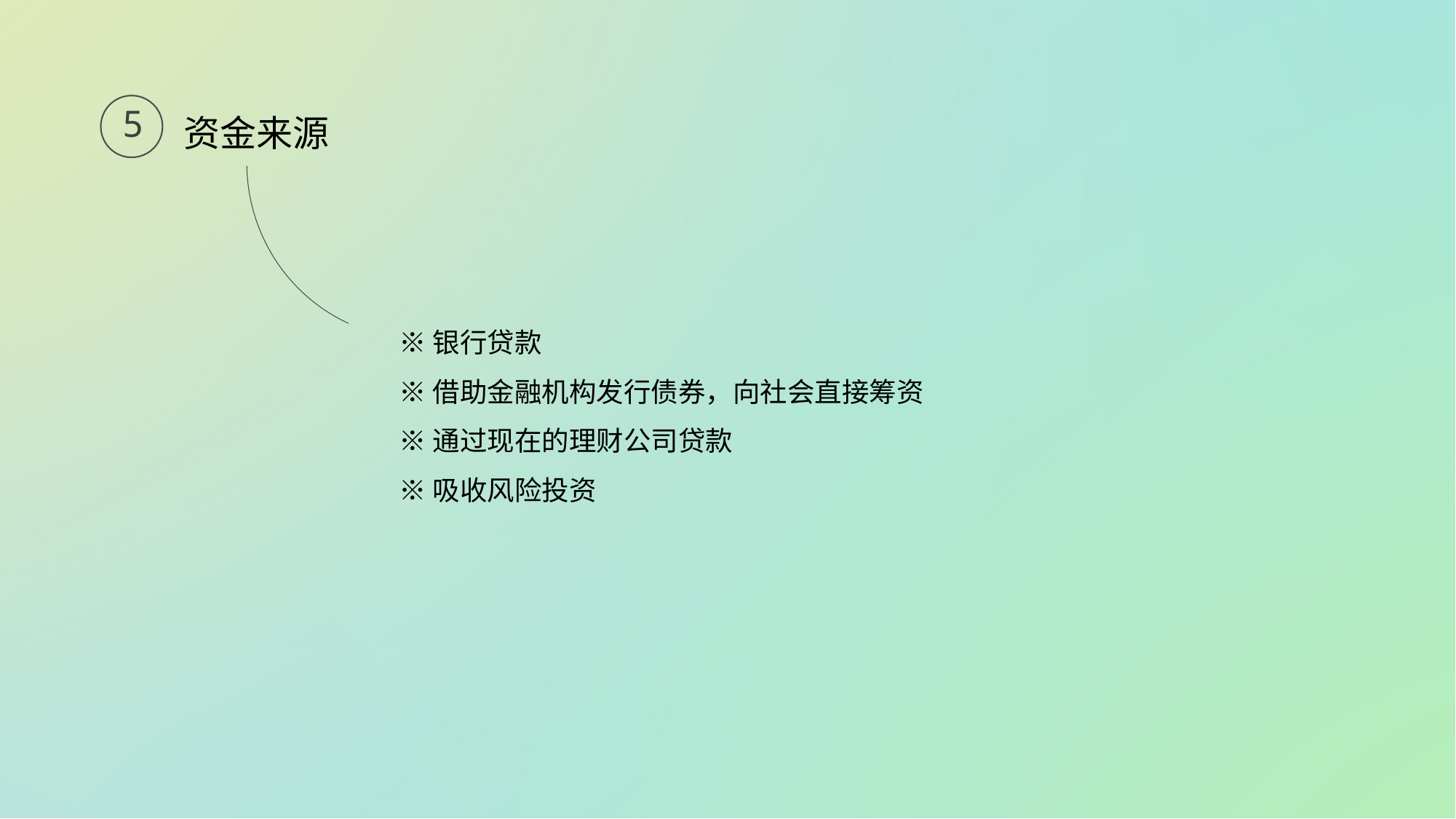

5
资金来源
※银行贷款
※借助金融机构发行债券，向社会直接筹资
※通过现在的理财公司贷款
※吸收风险投资